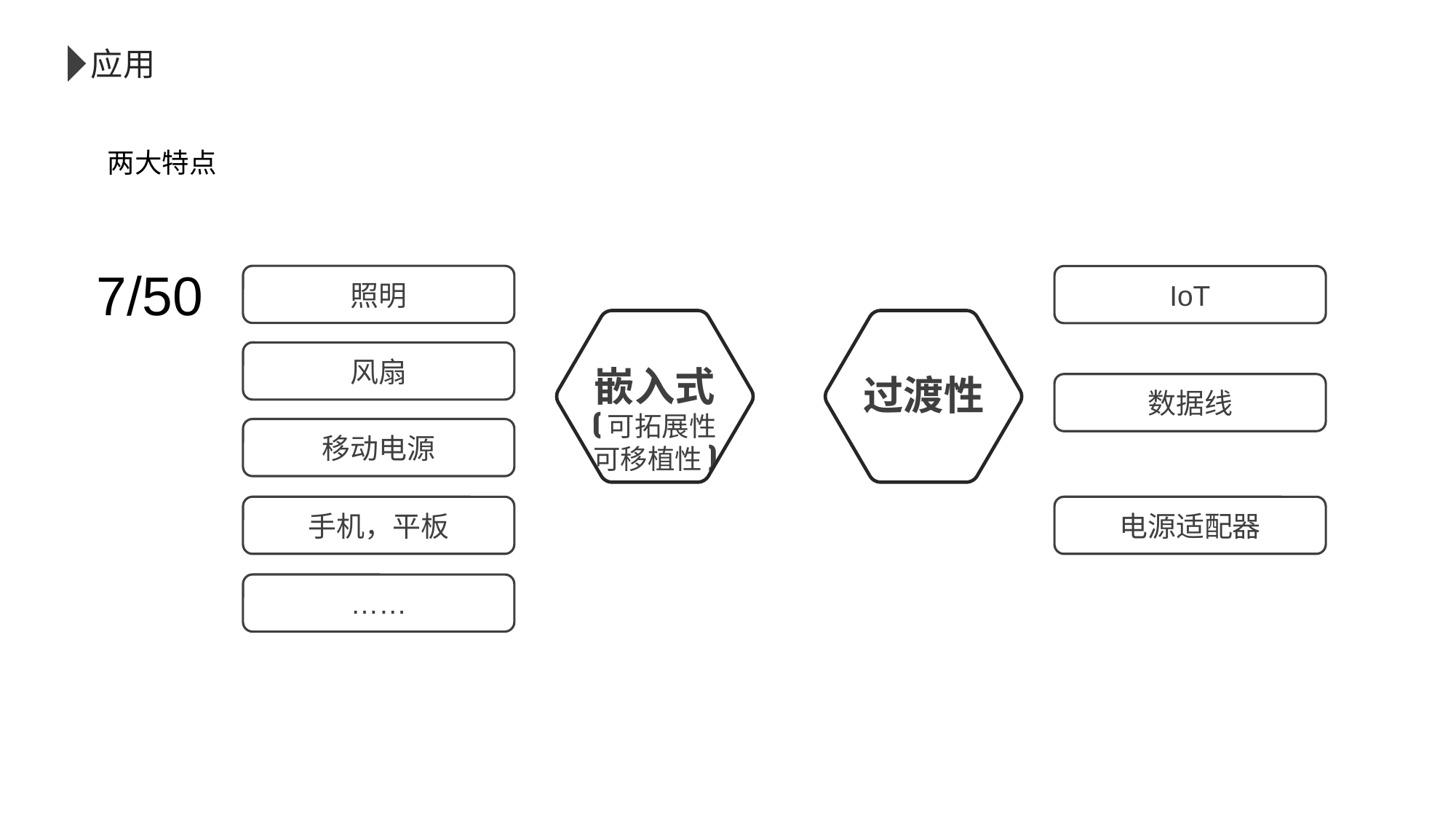

应用

两大特点
7/50
照明
IoT

嵌入式
(可拓展性
可移植性)

过渡性
风扇
数据线
移动电源
电源适配器
手机，平板
……